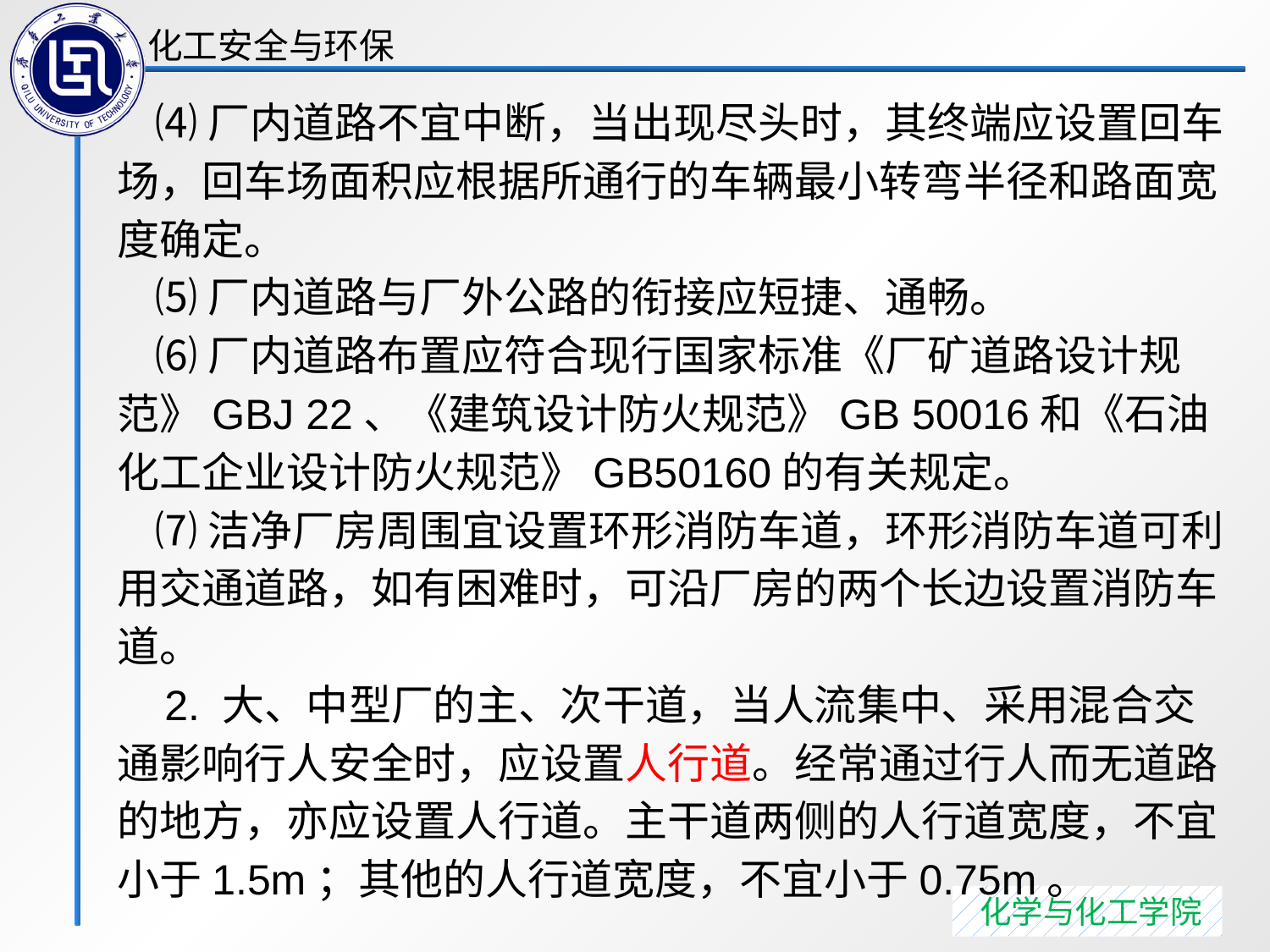

⑷厂内道路不宜中断，当出现尽头时，其终端应设置回车场，回车场面积应根据所通行的车辆最小转弯半径和路面宽度确定。
    ⑸厂内道路与厂外公路的衔接应短捷、通畅。
    ⑹厂内道路布置应符合现行国家标准《厂矿道路设计规范》GBJ 22、《建筑设计防火规范》GB 50016和《石油化工企业设计防火规范》GB50160的有关规定。
    ⑺洁净厂房周围宜设置环形消防车道，环形消防车道可利用交通道路，如有困难时，可沿厂房的两个长边设置消防车道。
    2. 大、中型厂的主、次干道，当人流集中、采用混合交通影响行人安全时，应设置人行道。经常通过行人而无道路的地方，亦应设置人行道。主干道两侧的人行道宽度，不宜小于1.5m；其他的人行道宽度，不宜小于0.75m。